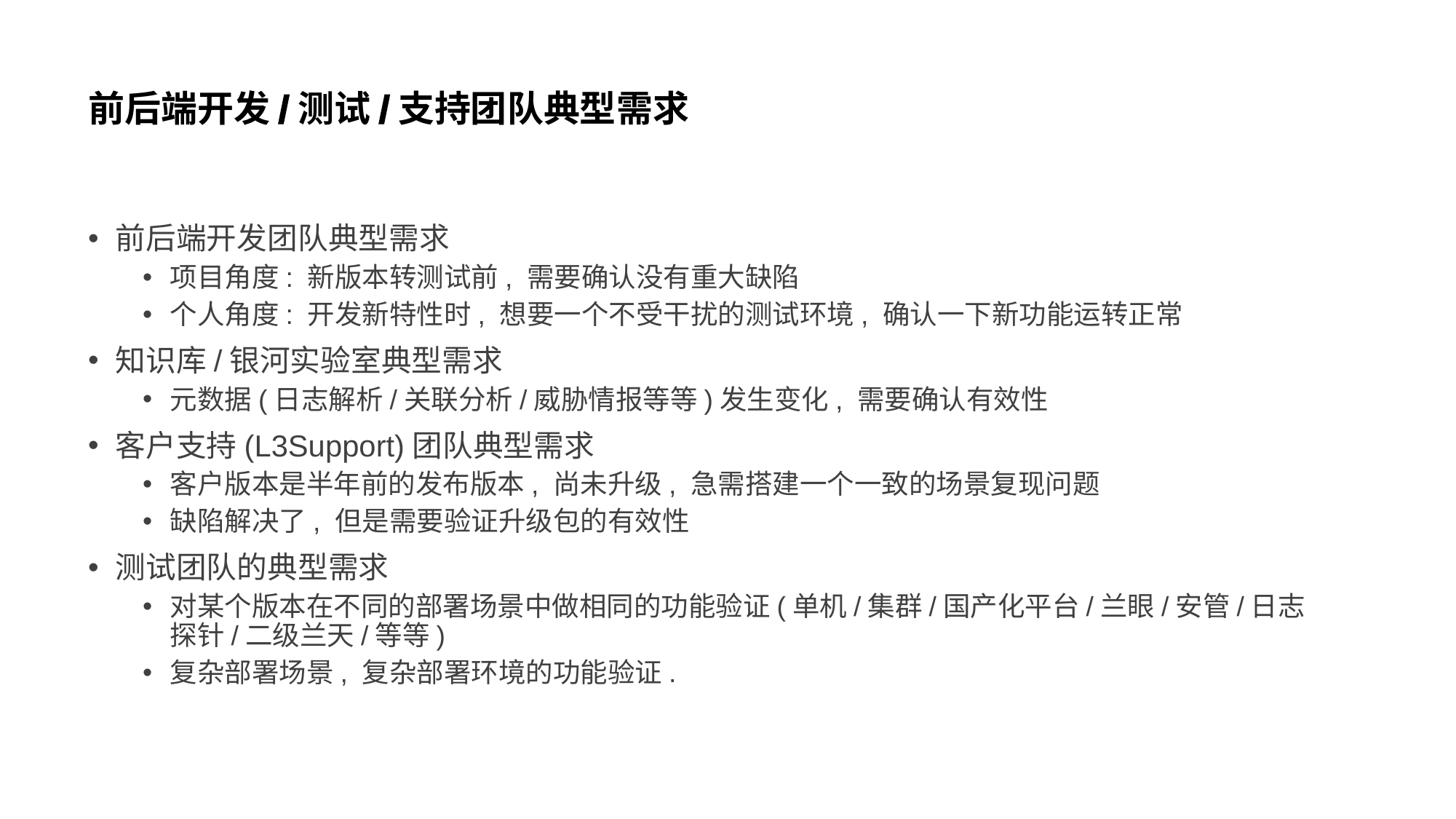

# 前后端开发/测试/支持团队典型需求
前后端开发团队典型需求
项目角度: 新版本转测试前, 需要确认没有重大缺陷
个人角度: 开发新特性时, 想要一个不受干扰的测试环境, 确认一下新功能运转正常
知识库/银河实验室典型需求
元数据(日志解析/关联分析/威胁情报等等)发生变化, 需要确认有效性
客户支持(L3Support)团队典型需求
客户版本是半年前的发布版本, 尚未升级, 急需搭建一个一致的场景复现问题
缺陷解决了, 但是需要验证升级包的有效性
测试团队的典型需求
对某个版本在不同的部署场景中做相同的功能验证(单机/集群/国产化平台/兰眼/安管/日志探针/二级兰天/等等)
复杂部署场景, 复杂部署环境的功能验证.